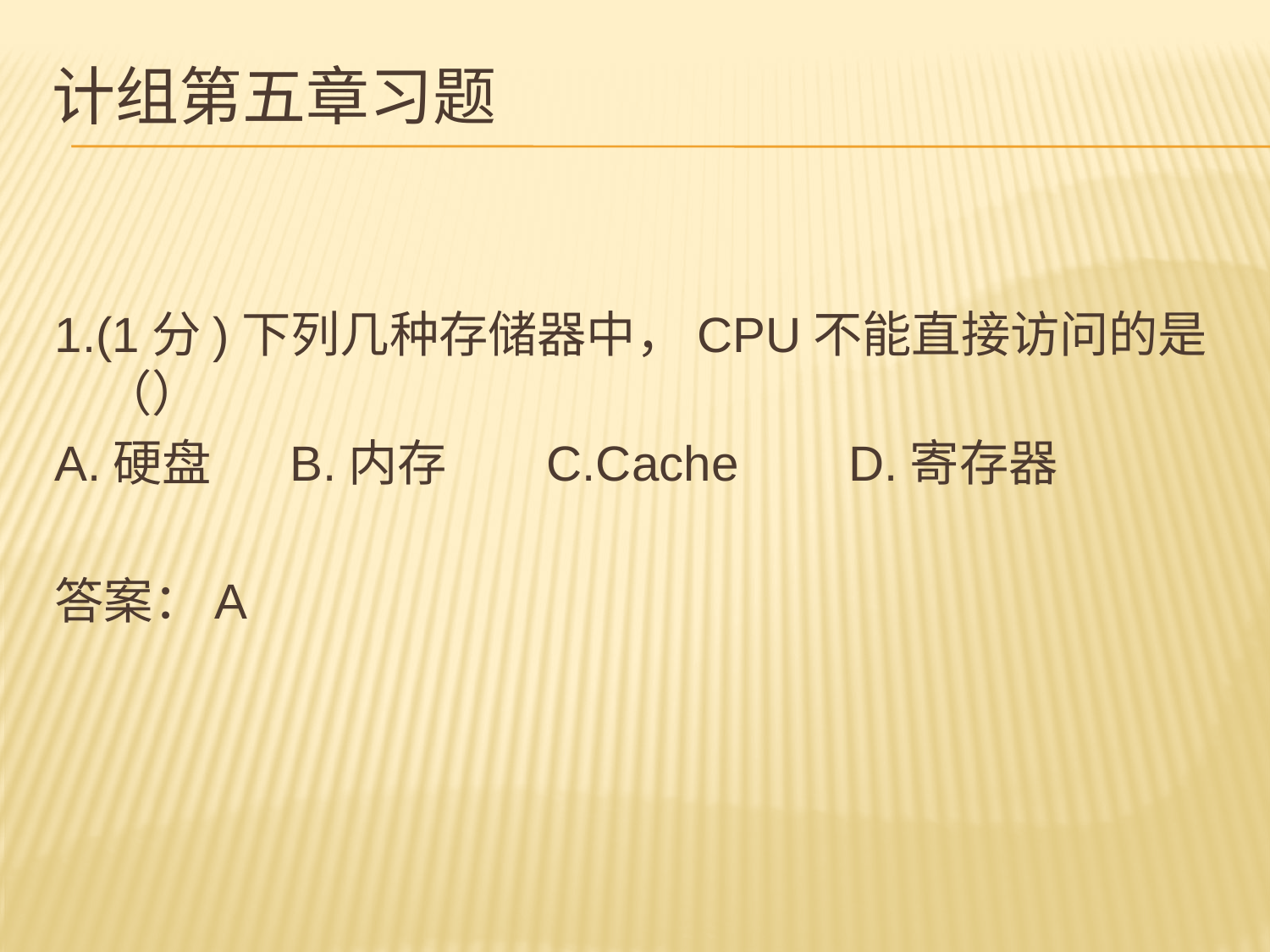

# 计组第五章习题

1.(1分)下列几种存储器中，CPU不能直接访问的是（）
A.硬盘      B.内存        C.Cache        D.寄存器

答案：A